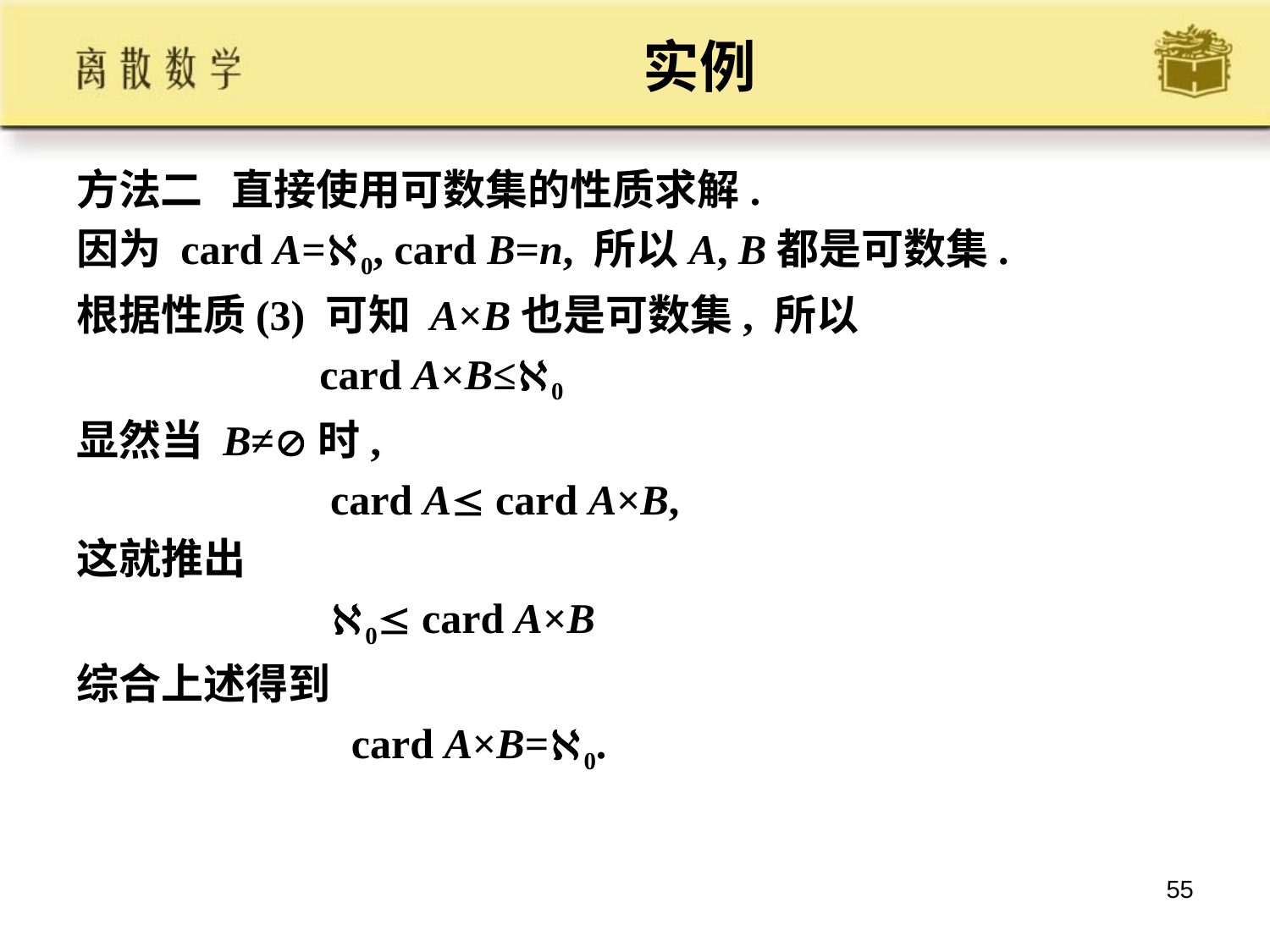

# 实例
方法二   直接使用可数集的性质求解.
因为 card A=ℵ0, card B=n, 所以A, B都是可数集.
根据性质(3) 可知 A×B也是可数集, 所以
                       card A×B≤ℵ0
显然当 B≠∅时,
                        card A≤ card A×B,
这就推出
                        ℵ0≤ card A×B
综合上述得到
                          card A×B=ℵ0.
55